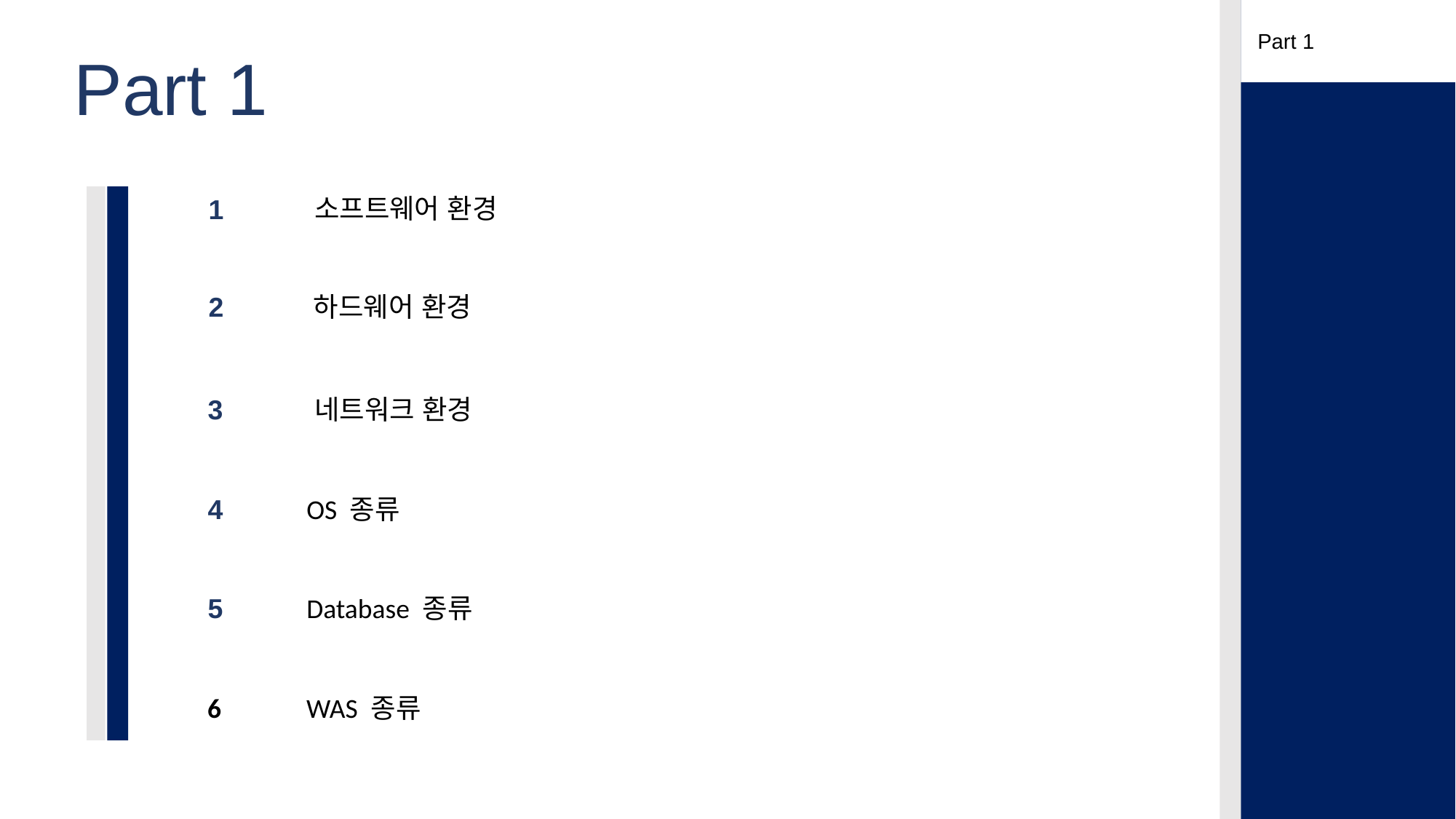

Part 1
Part 1
소프트웨어 환경

1
2
하드웨어 환경
3
네트워크 환경
4
OS 종류
Database 종류
5
WAS 종류
6